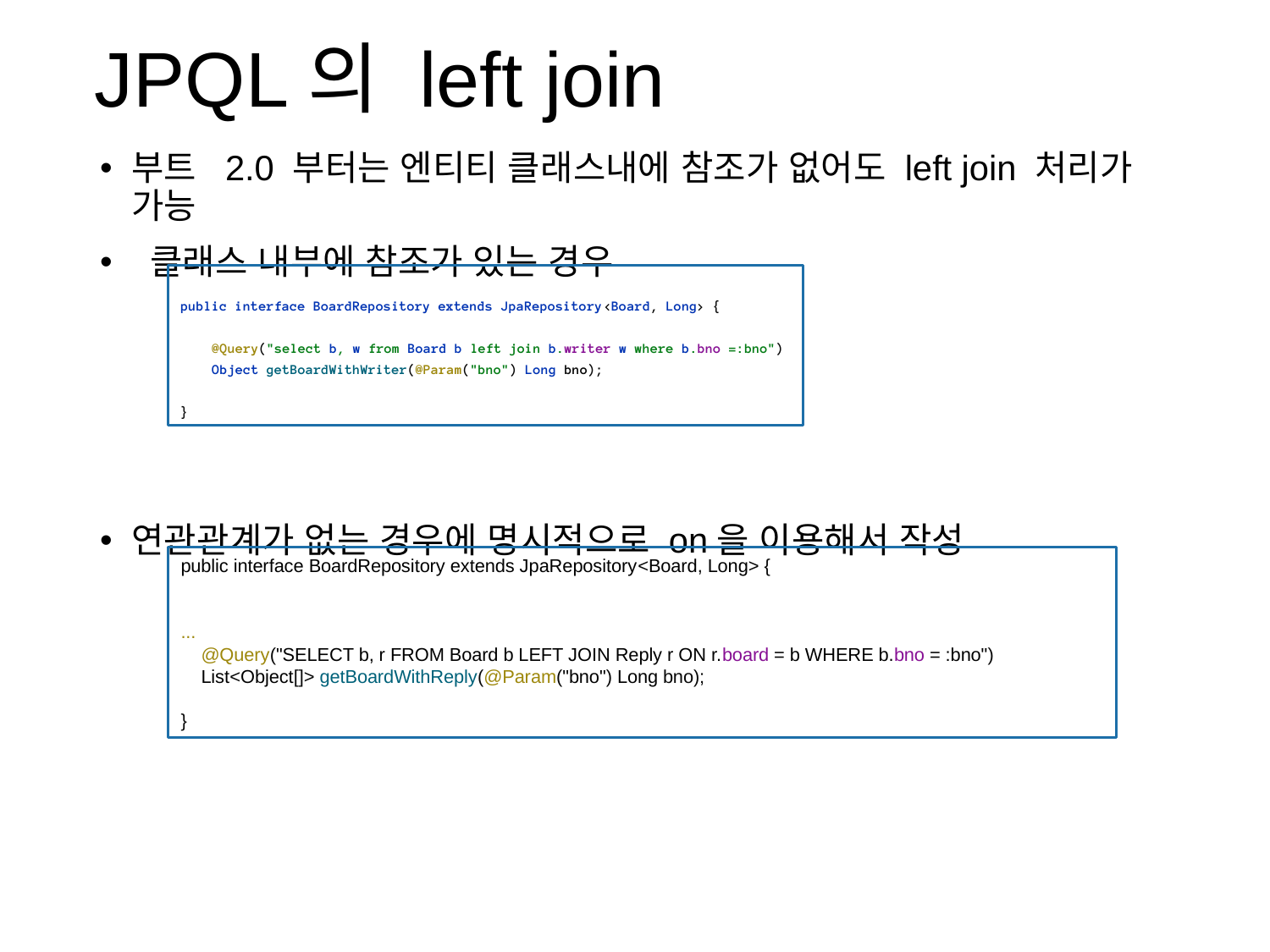

# JPQL의 left join
부트  2.0 부터는 엔티티 클래스내에 참조가 없어도 left join 처리가 가능
 클래스 내부에 참조가 있는 경우

연관관계가 없는 경우에 명시적으로 on을 이용해서 작성
public interface BoardRepository extends JpaRepository<Board, Long> {
    @Query("select b, w from Board b left join b.writer w where b.bno =:bno")
    Object getBoardWithWriter(@Param("bno") Long bno);
}
public interface BoardRepository extends JpaRepository<Board, Long> {
...
    @Query("SELECT b, r FROM Board b LEFT JOIN Reply r ON r.board = b WHERE b.bno = :bno")
    List<Object[]> getBoardWithReply(@Param("bno") Long bno);
}